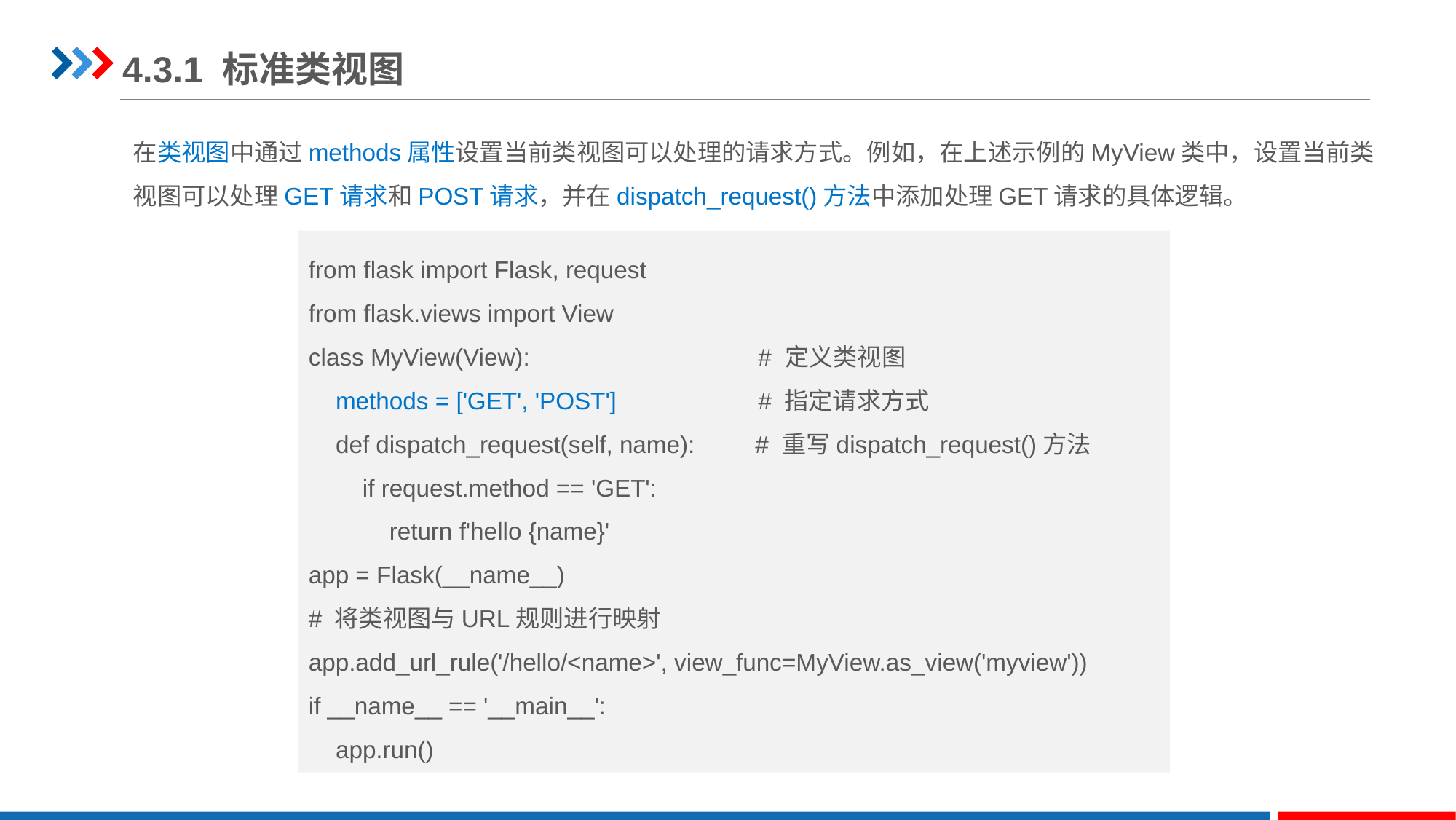

4.3.1 标准类视图
在类视图中通过methods属性设置当前类视图可以处理的请求方式。例如，在上述示例的MyView类中，设置当前类视图可以处理GET请求和POST请求，并在dispatch_request()方法中添加处理GET请求的具体逻辑。
from flask import Flask, request
from flask.views import View
class MyView(View):                                  # 定义类视图
    methods = ['GET', 'POST']                     # 指定请求方式
    def dispatch_request(self, name):         # 重写dispatch_request()方法
        if request.method == 'GET':
            return f'hello {name}'
app = Flask(__name__)
# 将类视图与URL规则进行映射
app.add_url_rule('/hello/<name>', view_func=MyView.as_view('myview'))
if __name__ == '__main__':
    app.run()